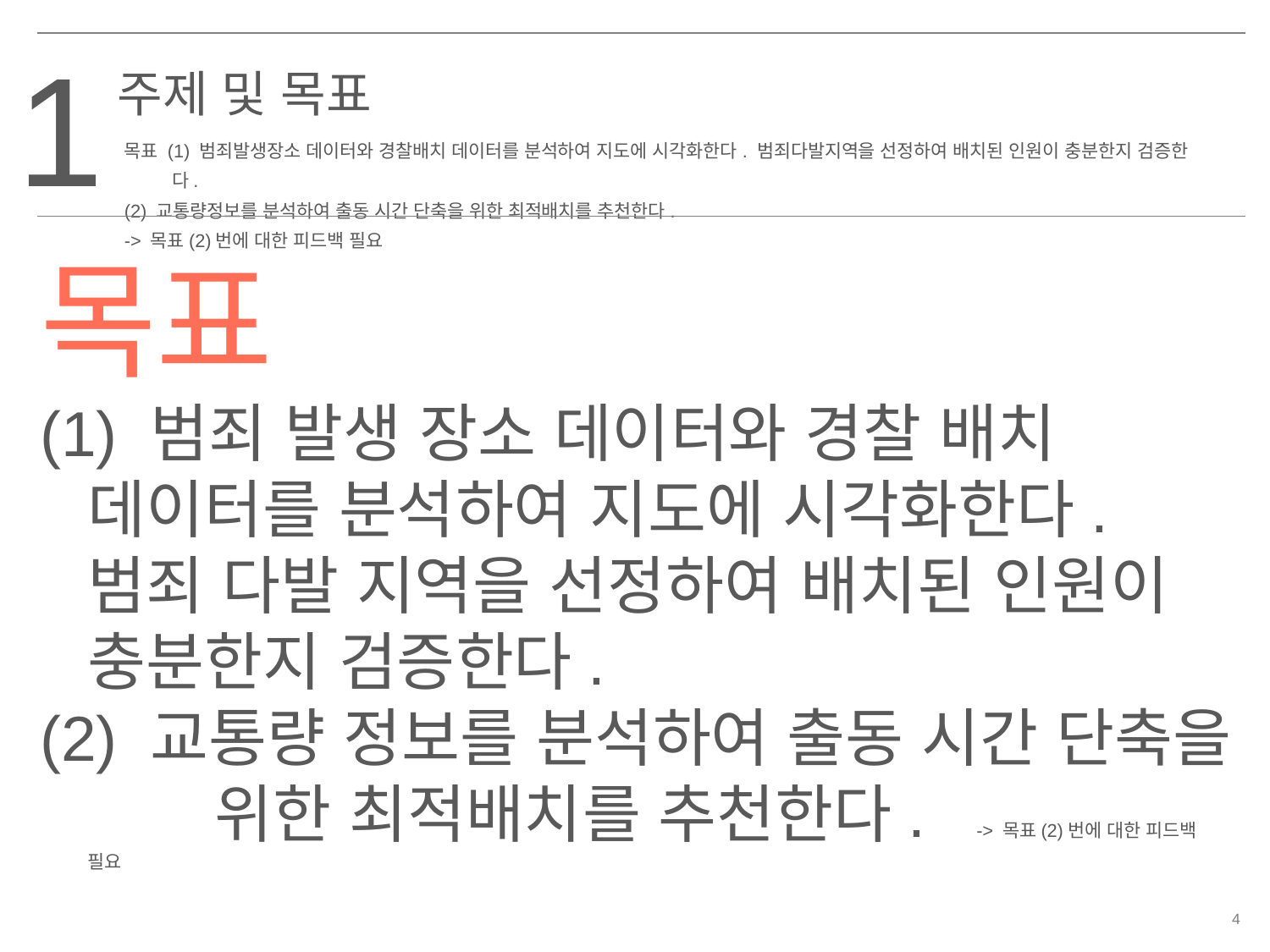

1
주제 및 목표
목표 (1) 범죄발생장소 데이터와 경찰배치 데이터를 분석하여 지도에 시각화한다. 범죄다발지역을 선정하여 배치된 인원이 충분한지 검증한다.
(2) 교통량정보를 분석하여 출동 시간 단축을 위한 최적배치를 추천한다.
-> 목표(2)번에 대한 피드백 필요
목표
(1) 범죄 발생 장소 데이터와 경찰 배치 데이터를 분석하여 지도에 시각화한다.	범죄 다발 지역을 선정하여 배치된 인원이 충분한지 검증한다.
(2) 교통량 정보를 분석하여 출동 시간 단축을 	위한 최적배치를 추천한다.	-> 목표(2)번에 대한 피드백 필요